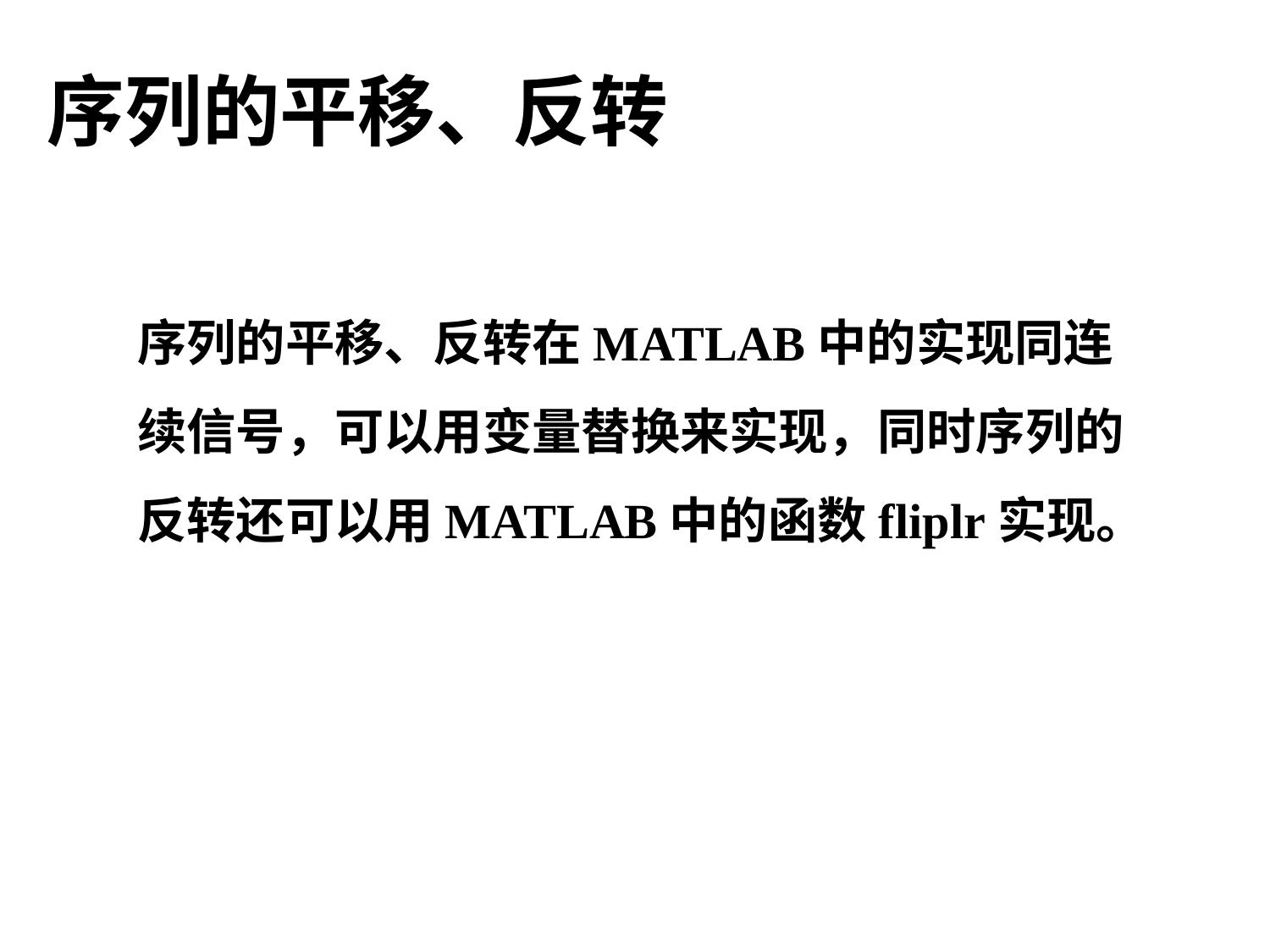

序列的平移、反转
序列的平移、反转在MATLAB中的实现同连续信号，可以用变量替换来实现，同时序列的反转还可以用MATLAB中的函数fliplr实现。